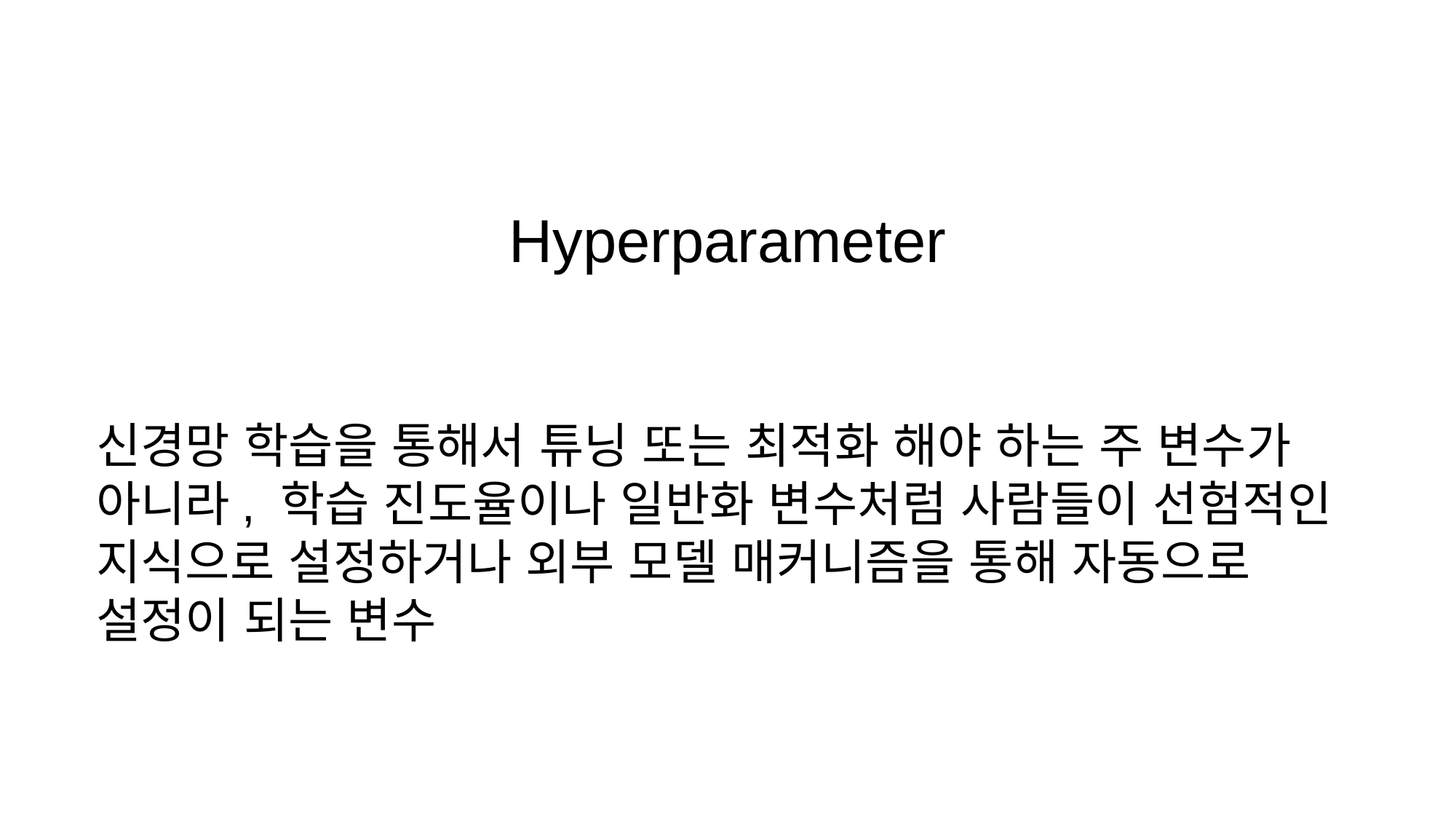

# Hyperparameter
신경망 학습을 통해서 튜닝 또는 최적화 해야 하는 주 변수가 아니라, 학습 진도율이나 일반화 변수처럼 사람들이 선험적인 지식으로 설정하거나 외부 모델 매커니즘을 통해 자동으로 설정이 되는 변수